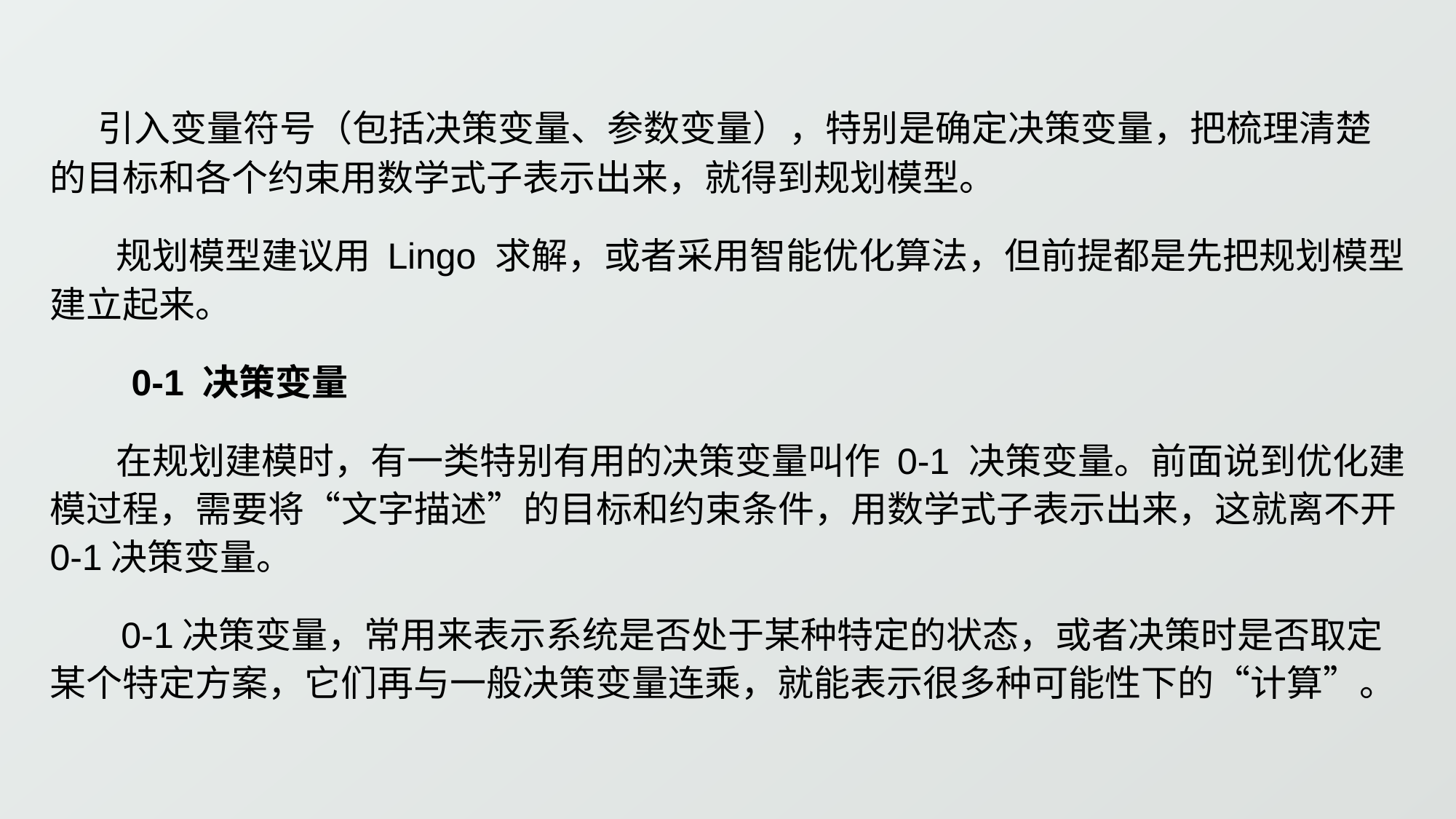

引入变量符号（包括决策变量、参数变量），特别是确定决策变量，把梳理清楚的目标和各个约束用数学式子表示出来，就得到规划模型。
       规划模型建议用 Lingo 求解，或者采用智能优化算法，但前提都是先把规划模型建立起来。
        0-1 决策变量
       在规划建模时，有一类特别有用的决策变量叫作 0-1 决策变量。前面说到优化建模过程，需要将“文字描述”的目标和约束条件，用数学式子表示出来，这就离不开0-1决策变量。
       0-1决策变量，常用来表示系统是否处于某种特定的状态，或者决策时是否取定某个特定方案，它们再与一般决策变量连乘，就能表示很多种可能性下的“计算”。